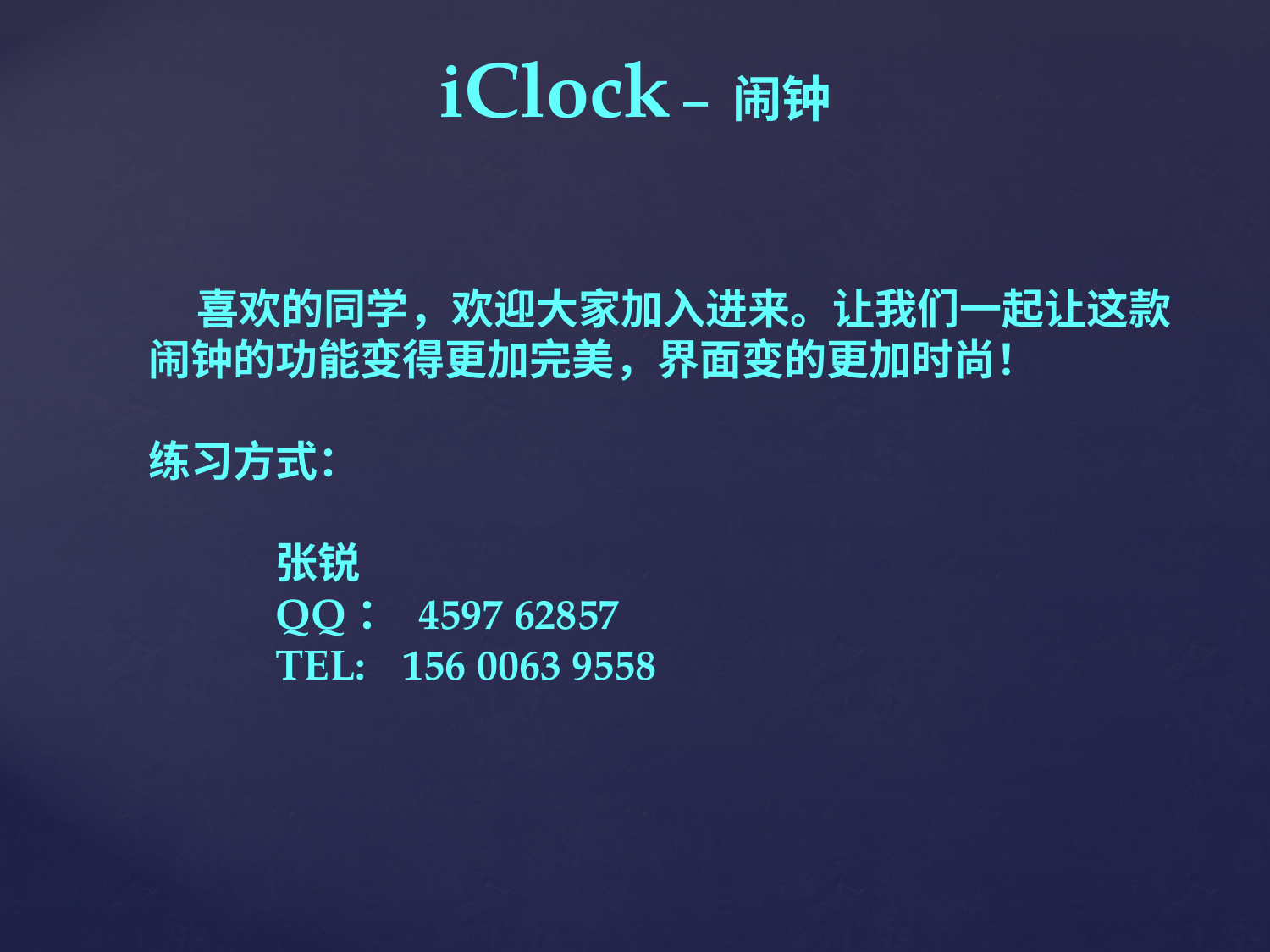

iClock – 闹钟

    喜欢的同学，欢迎大家加入进来。让我们一起让这款
闹钟的功能变得更加完美，界面变的更加时尚！

练习方式：

	张锐
	QQ： 4597 62857
	TEL: 	156 0063 9558